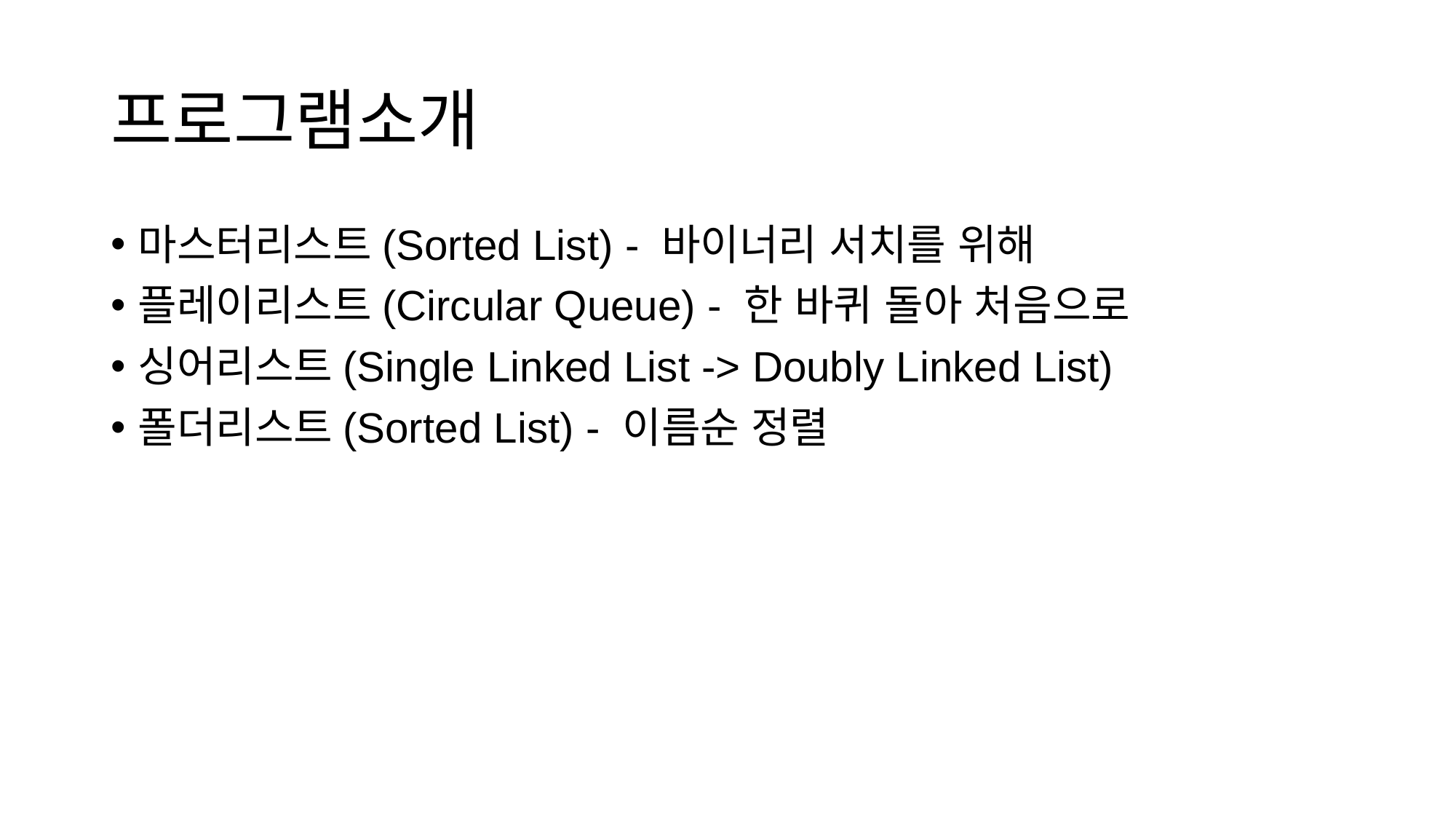

# 프로그램소개
마스터리스트(Sorted List) - 바이너리 서치를 위해
플레이리스트(Circular Queue) - 한 바퀴 돌아 처음으로
싱어리스트(Single Linked List -> Doubly Linked List)
폴더리스트(Sorted List) - 이름순 정렬